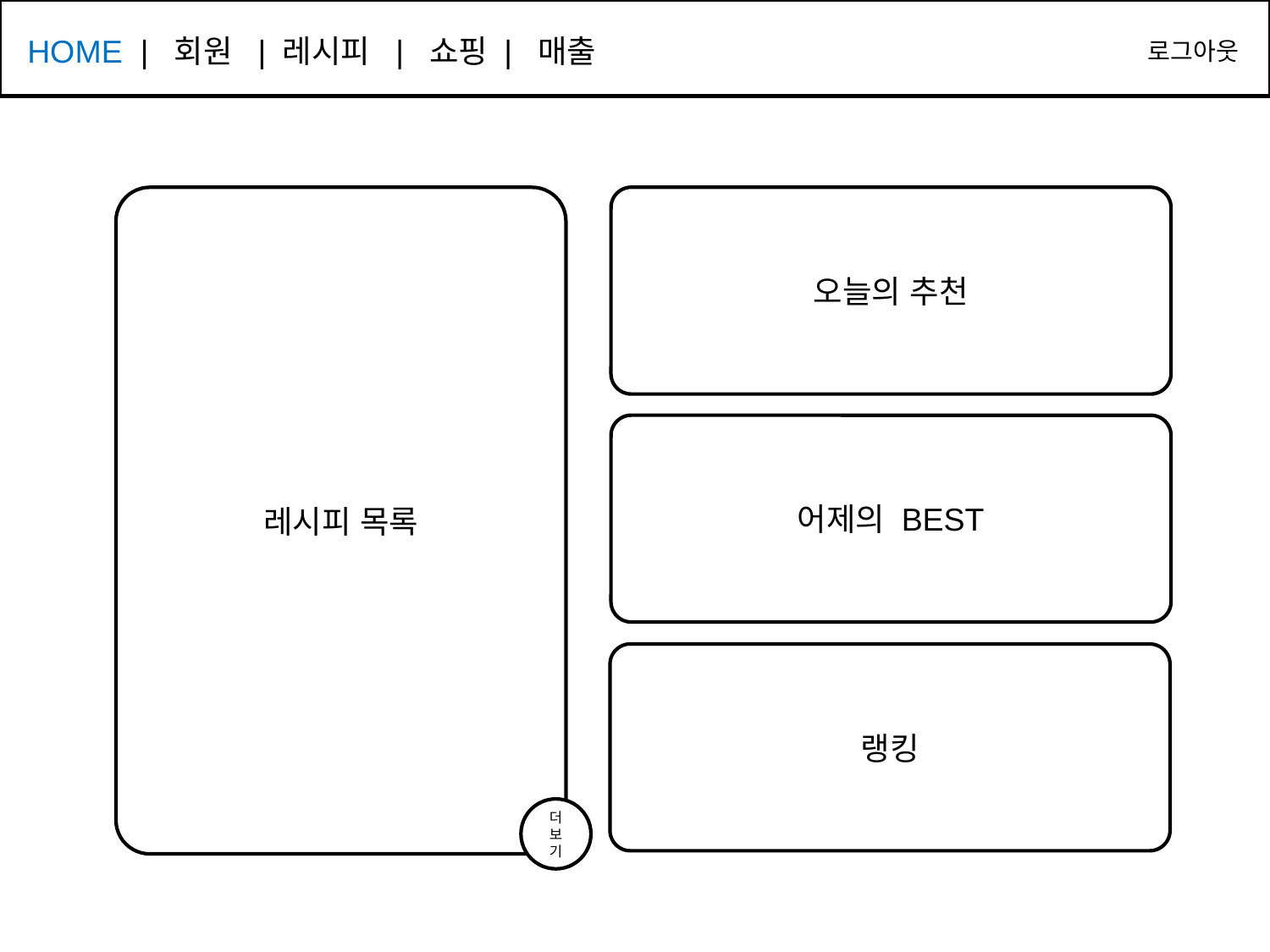

HOME  |  회원  | 레시피  |  쇼핑 |  매출
로그아웃
레시피 목록
오늘의 추천
어제의 BEST
랭킹
더보기